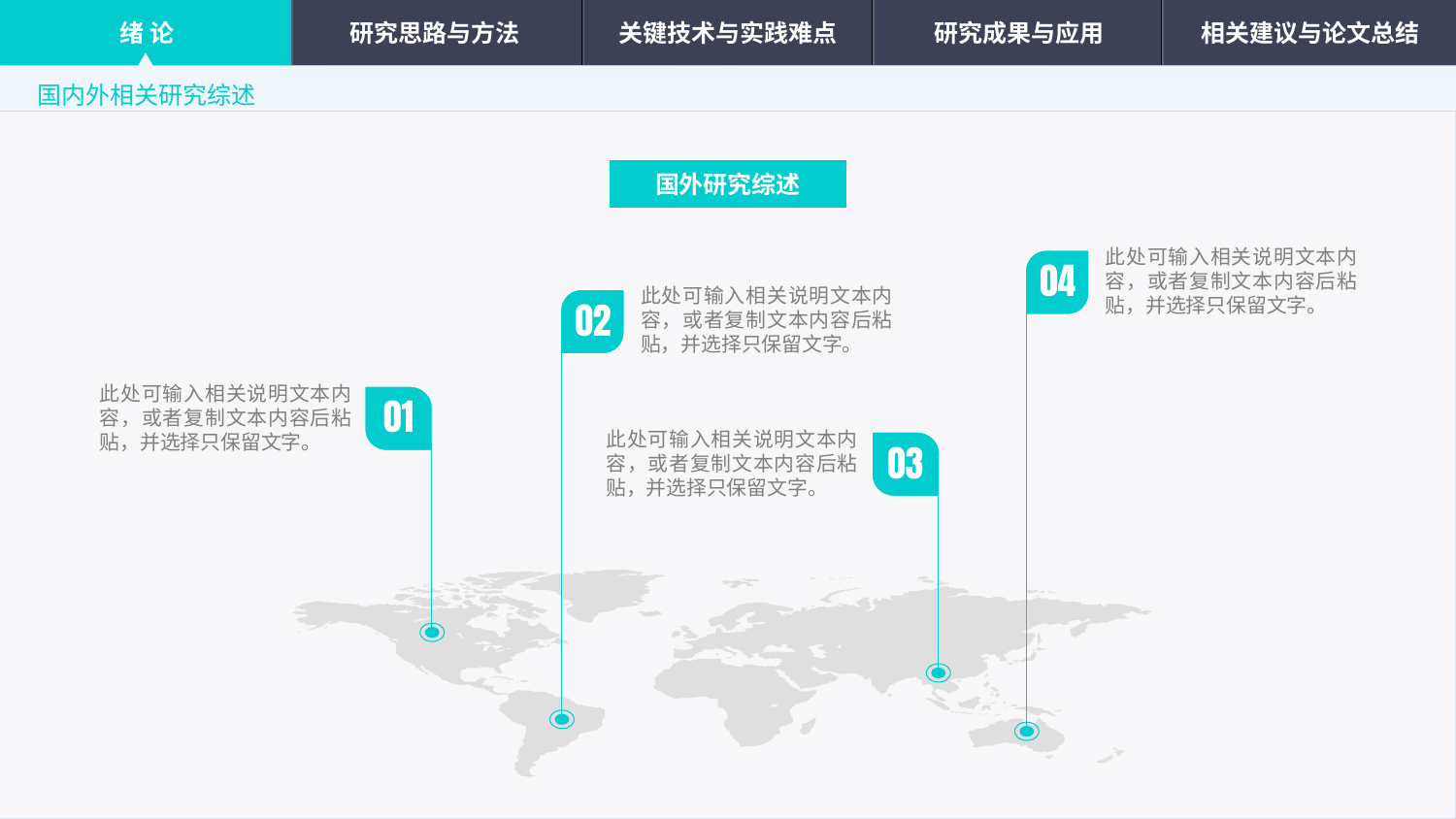

绪 论
研究思路与方法
关键技术与实践难点
研究成果与应用
相关建议与论文总结
国内外相关研究综述
国外研究综述
此处可输入相关说明文本内容，或者复制文本内容后粘贴，并选择只保留文字。

04
此处可输入相关说明文本内容，或者复制文本内容后粘贴，并选择只保留文字。

02
此处可输入相关说明文本内容，或者复制文本内容后粘贴，并选择只保留文字。

01
此处可输入相关说明文本内容，或者复制文本内容后粘贴，并选择只保留文字。

03